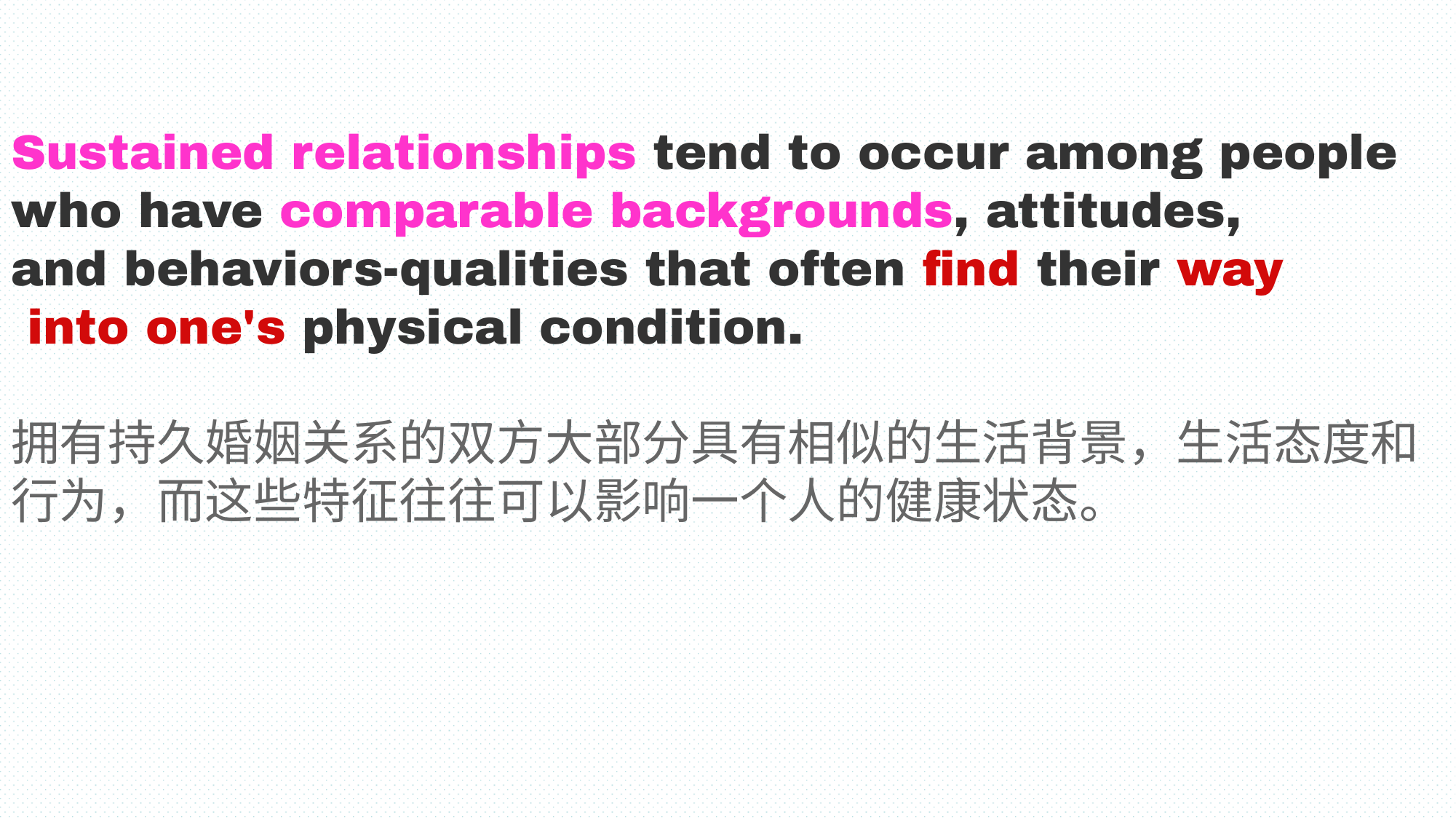

Sustained relationships tend to occur among people who have comparable backgrounds, attitudes,
and behaviors-qualities that often find their way
 into one's physical condition.

拥有持久婚姻关系的双方大部分具有相似的生活背景，生活态度和行为，而这些特征往往可以影响一个人的健康状态。